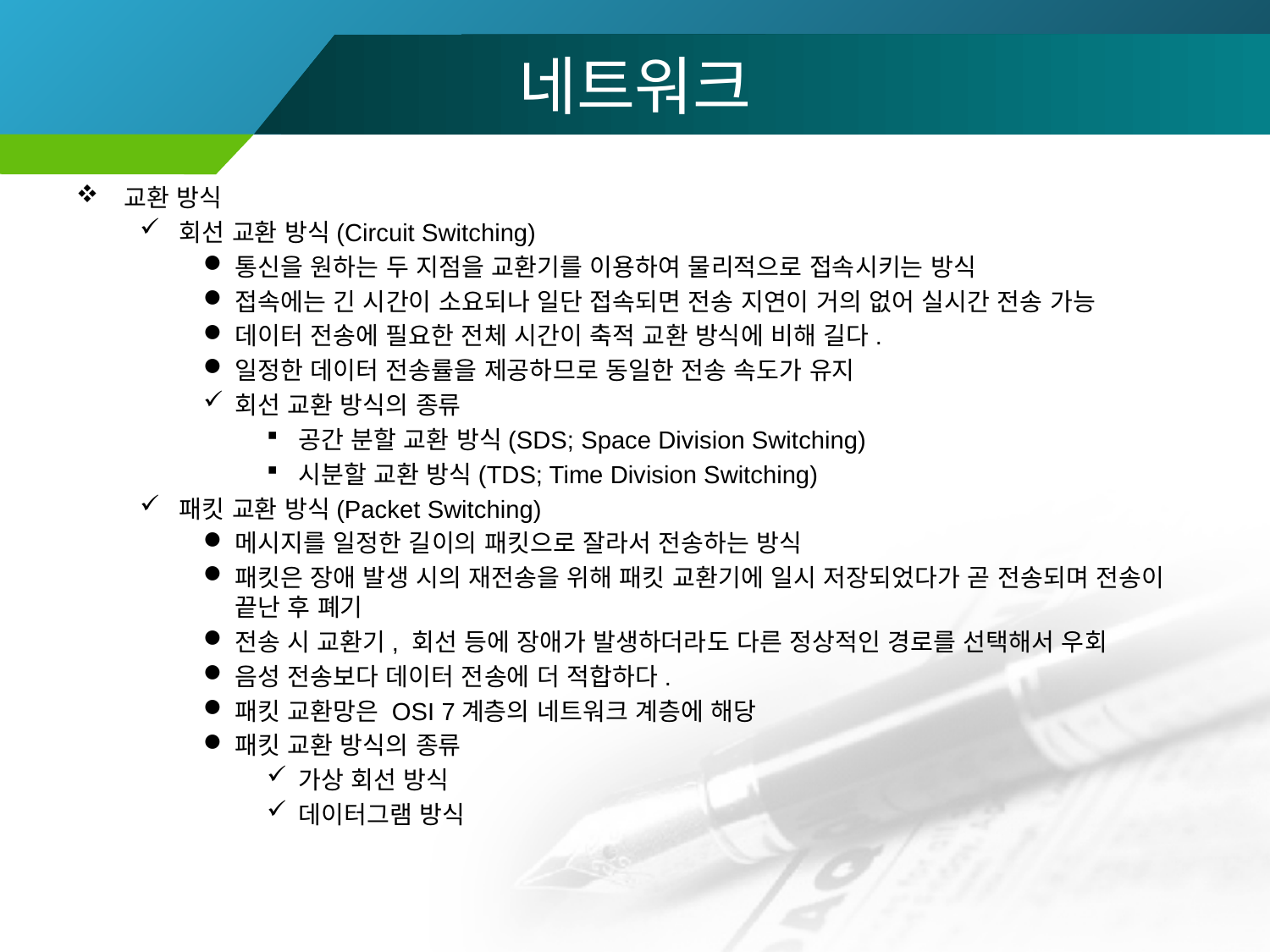

# 네트워크
교환 방식
회선 교환 방식(Circuit Switching)
통신을 원하는 두 지점을 교환기를 이용하여 물리적으로 접속시키는 방식
접속에는 긴 시간이 소요되나 일단 접속되면 전송 지연이 거의 없어 실시간 전송 가능
데이터 전송에 필요한 전체 시간이 축적 교환 방식에 비해 길다.
일정한 데이터 전송률을 제공하므로 동일한 전송 속도가 유지
회선 교환 방식의 종류
공간 분할 교환 방식(SDS; Space Division Switching)
시분할 교환 방식(TDS; Time Division Switching)
패킷 교환 방식(Packet Switching)
메시지를 일정한 길이의 패킷으로 잘라서 전송하는 방식
패킷은 장애 발생 시의 재전송을 위해 패킷 교환기에 일시 저장되었다가 곧 전송되며 전송이 끝난 후 폐기
전송 시 교환기, 회선 등에 장애가 발생하더라도 다른 정상적인 경로를 선택해서 우회
음성 전송보다 데이터 전송에 더 적합하다.
패킷 교환망은 OSI 7계층의 네트워크 계층에 해당
패킷 교환 방식의 종류
가상 회선 방식
데이터그램 방식